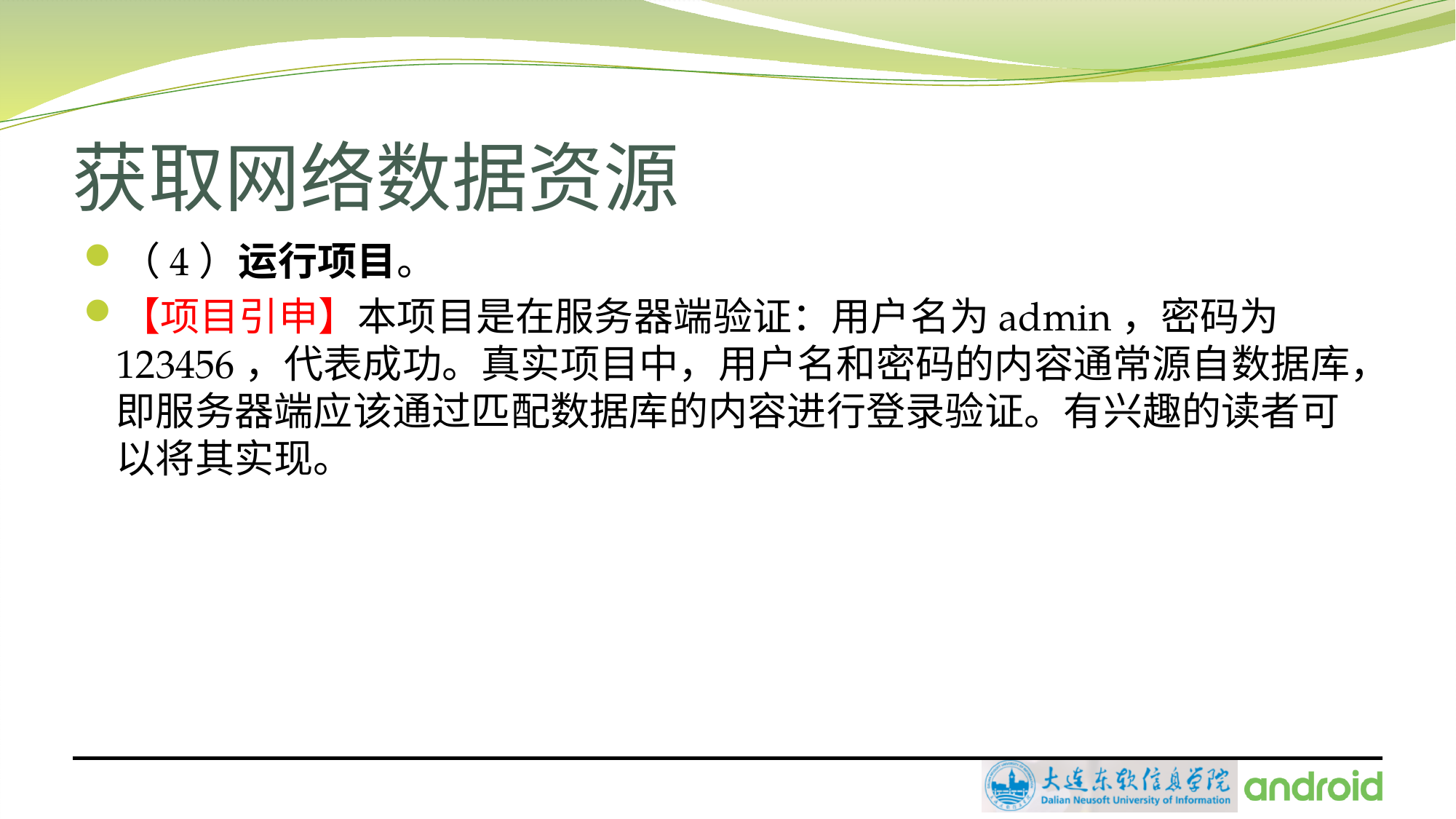

# 获取网络数据资源
（4）运行项目。
【项目引申】本项目是在服务器端验证：用户名为admin，密码为123456，代表成功。真实项目中，用户名和密码的内容通常源自数据库，即服务器端应该通过匹配数据库的内容进行登录验证。有兴趣的读者可以将其实现。